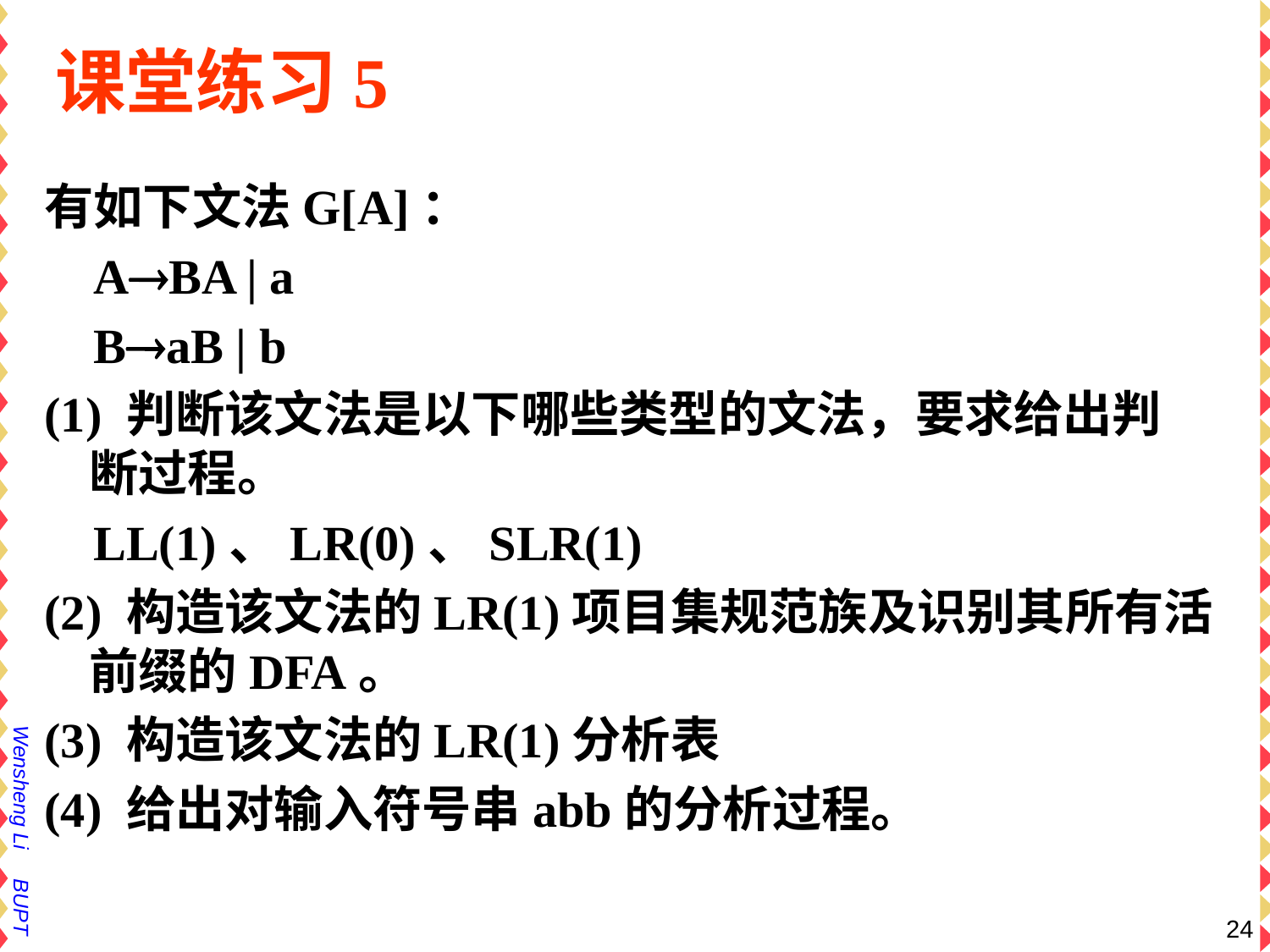

# 课堂练习5
有如下文法G[A]：
    A→BA | a
    B→aB | b
(1) 判断该文法是以下哪些类型的文法，要求给出判
    断过程。
    LL(1)、LR(0)、SLR(1)
(2) 构造该文法的LR(1)项目集规范族及识别其所有活
    前缀的DFA。
(3) 构造该文法的LR(1)分析表
(4) 给出对输入符号串abb的分析过程。

24